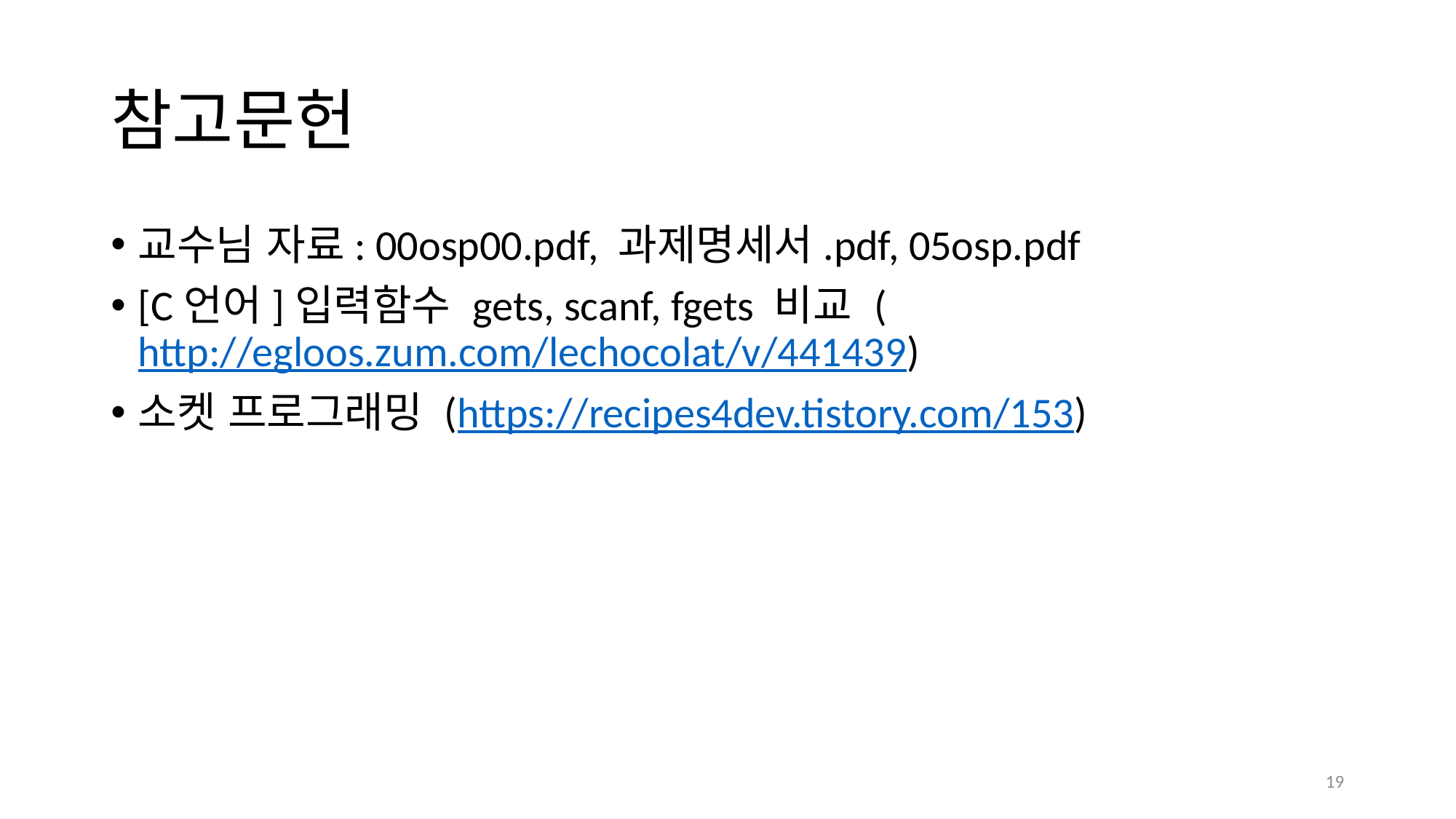

# 참고문헌
교수님 자료: 00osp00.pdf, 과제명세서.pdf, 05osp.pdf
[C언어]입력함수 gets, scanf, fgets 비교 (http://egloos.zum.com/lechocolat/v/441439)
소켓 프로그래밍 (https://recipes4dev.tistory.com/153)

19